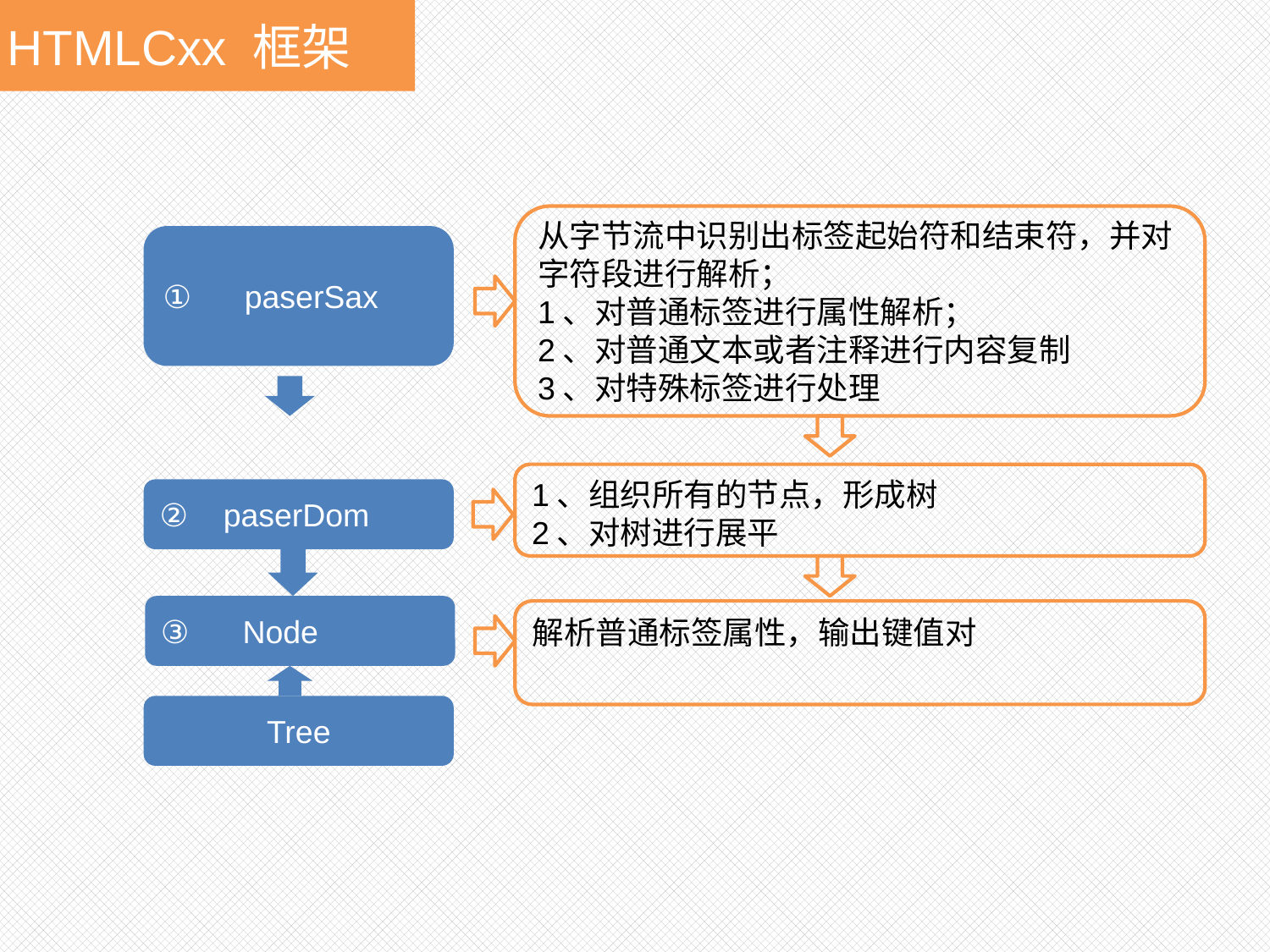

HTMLCxx 框架
从字节流中识别出标签起始符和结束符，并对字符段进行解析；
1、对普通标签进行属性解析；
2、对普通文本或者注释进行内容复制
3、对特殊标签进行处理
①      paserSax

1、组织所有的节点，形成树
2、对树进行展平
②    paserDom

③      Node
解析普通标签属性，输出键值对

Tree